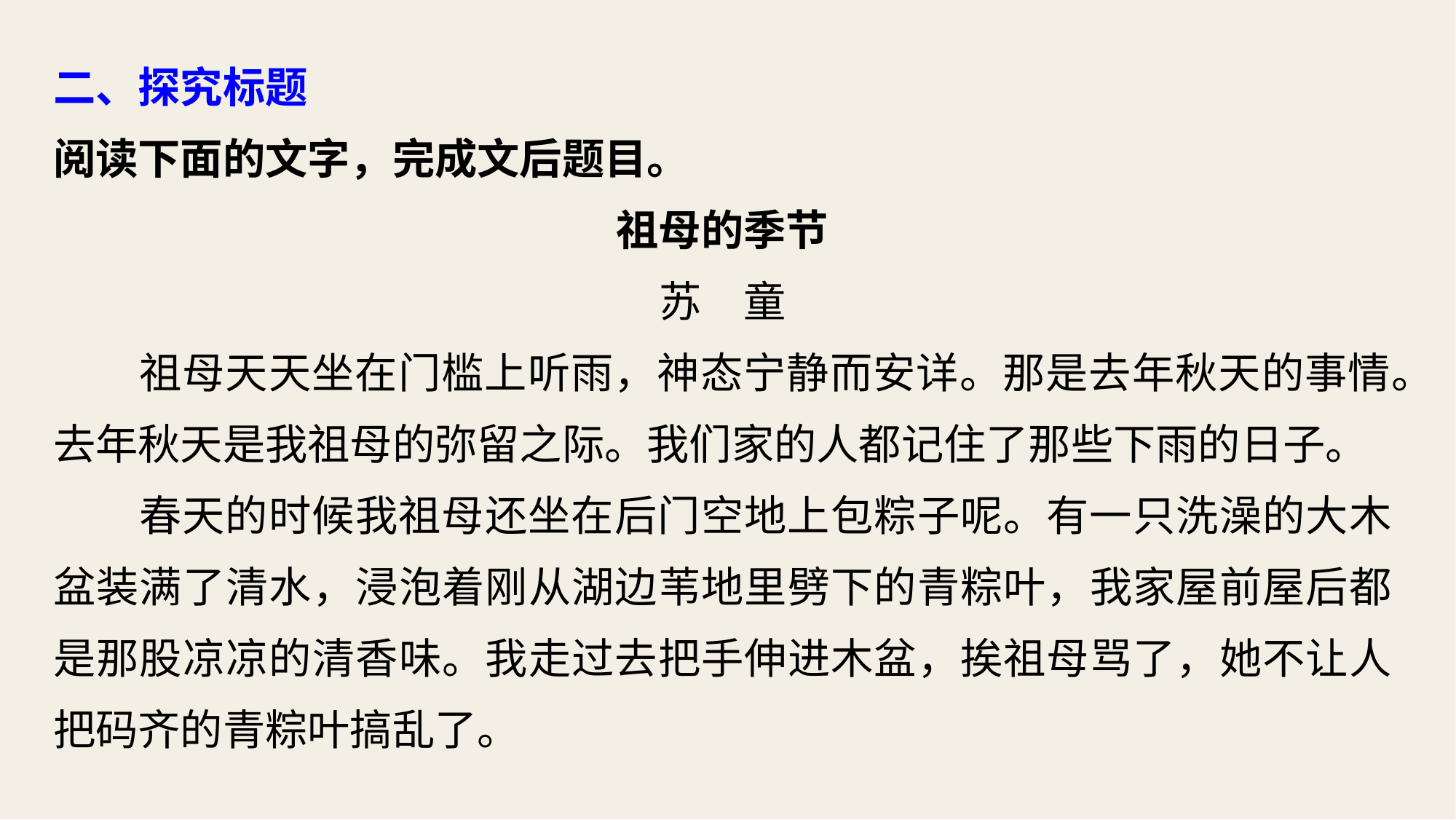

二、探究标题
阅读下面的文字，完成文后题目。
祖母的季节
苏　童
祖母天天坐在门槛上听雨，神态宁静而安详。那是去年秋天的事情。去年秋天是我祖母的弥留之际。我们家的人都记住了那些下雨的日子。
春天的时候我祖母还坐在后门空地上包粽子呢。有一只洗澡的大木盆装满了清水，浸泡着刚从湖边苇地里劈下的青粽叶，我家屋前屋后都是那股凉凉的清香味。我走过去把手伸进木盆，挨祖母骂了，她不让人把码齐的青粽叶搞乱了。